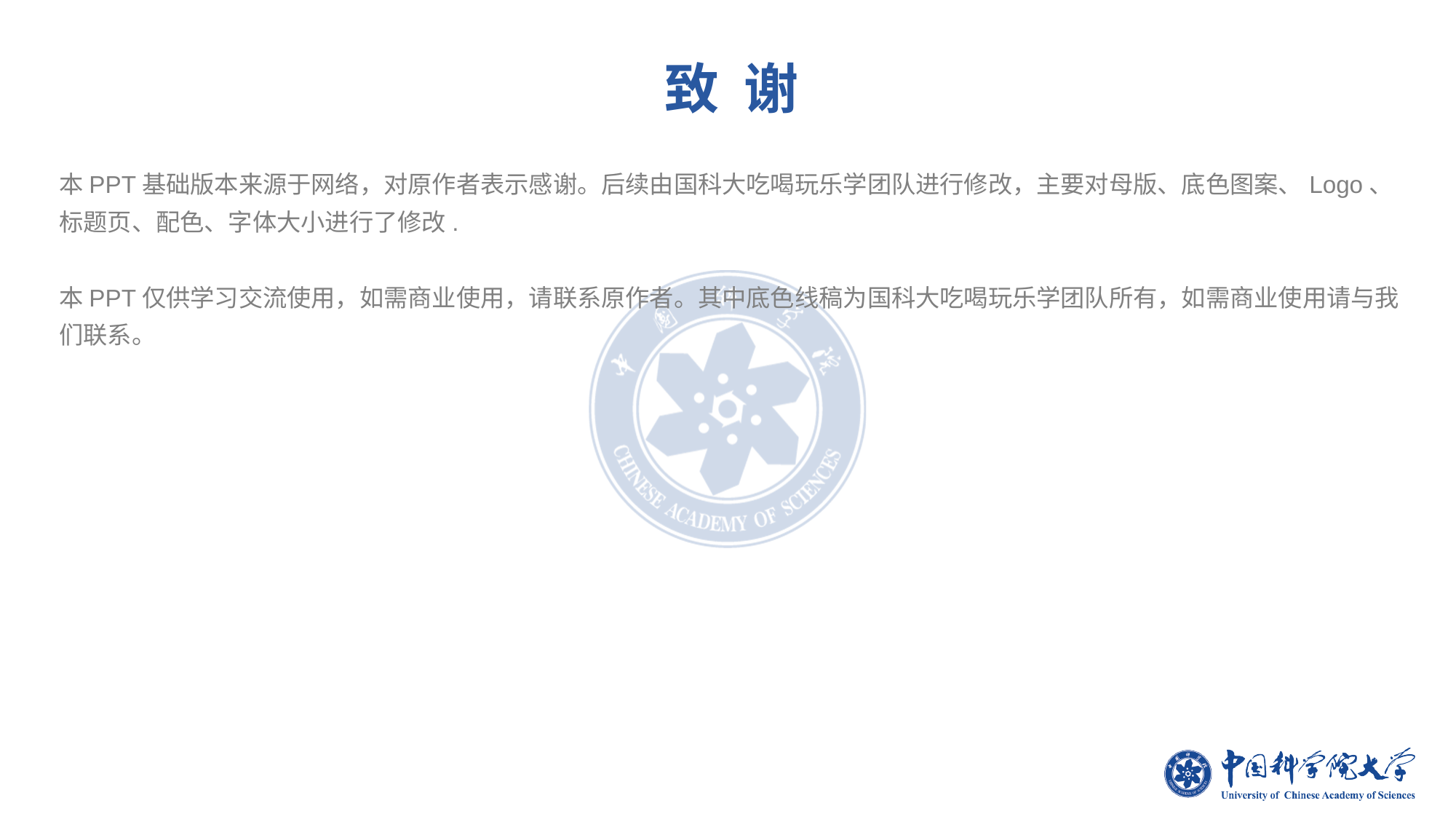

致  谢
本PPT基础版本来源于网络，对原作者表示感谢。后续由国科大吃喝玩乐学团队进行修改，主要对母版、底色图案、Logo、标题页、配色、字体大小进行了修改.

本PPT仅供学习交流使用，如需商业使用，请联系原作者。其中底色线稿为国科大吃喝玩乐学团队所有，如需商业使用请与我们联系。